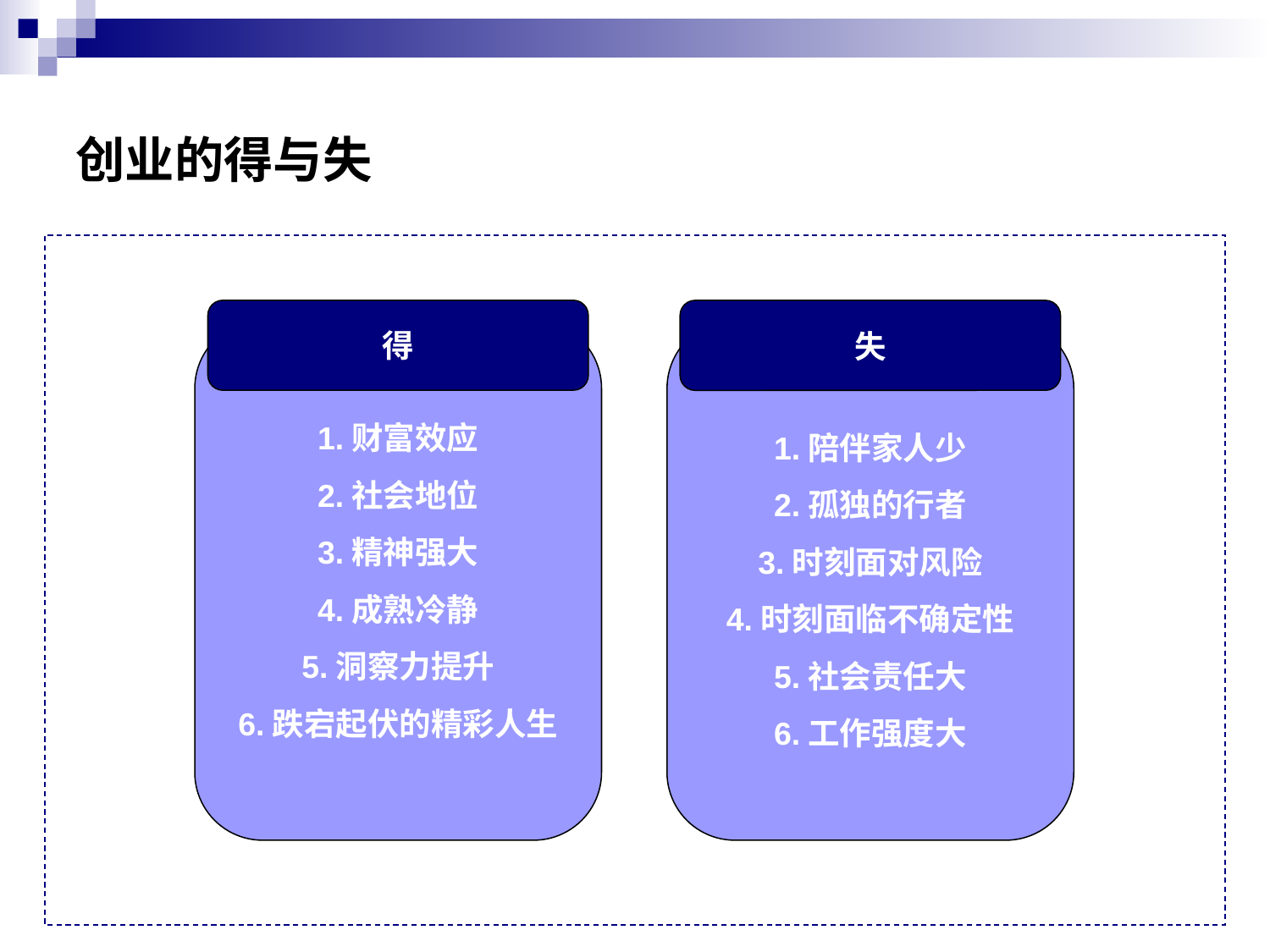

# 创业的得与失

得
失

1.财富效应
2.社会地位
3.精神强大
4.成熟冷静
5.洞察力提升
6.跌宕起伏的精彩人生

1.陪伴家人少
2.孤独的行者
3.时刻面对风险
4.时刻面临不确定性
5.社会责任大
6.工作强度大